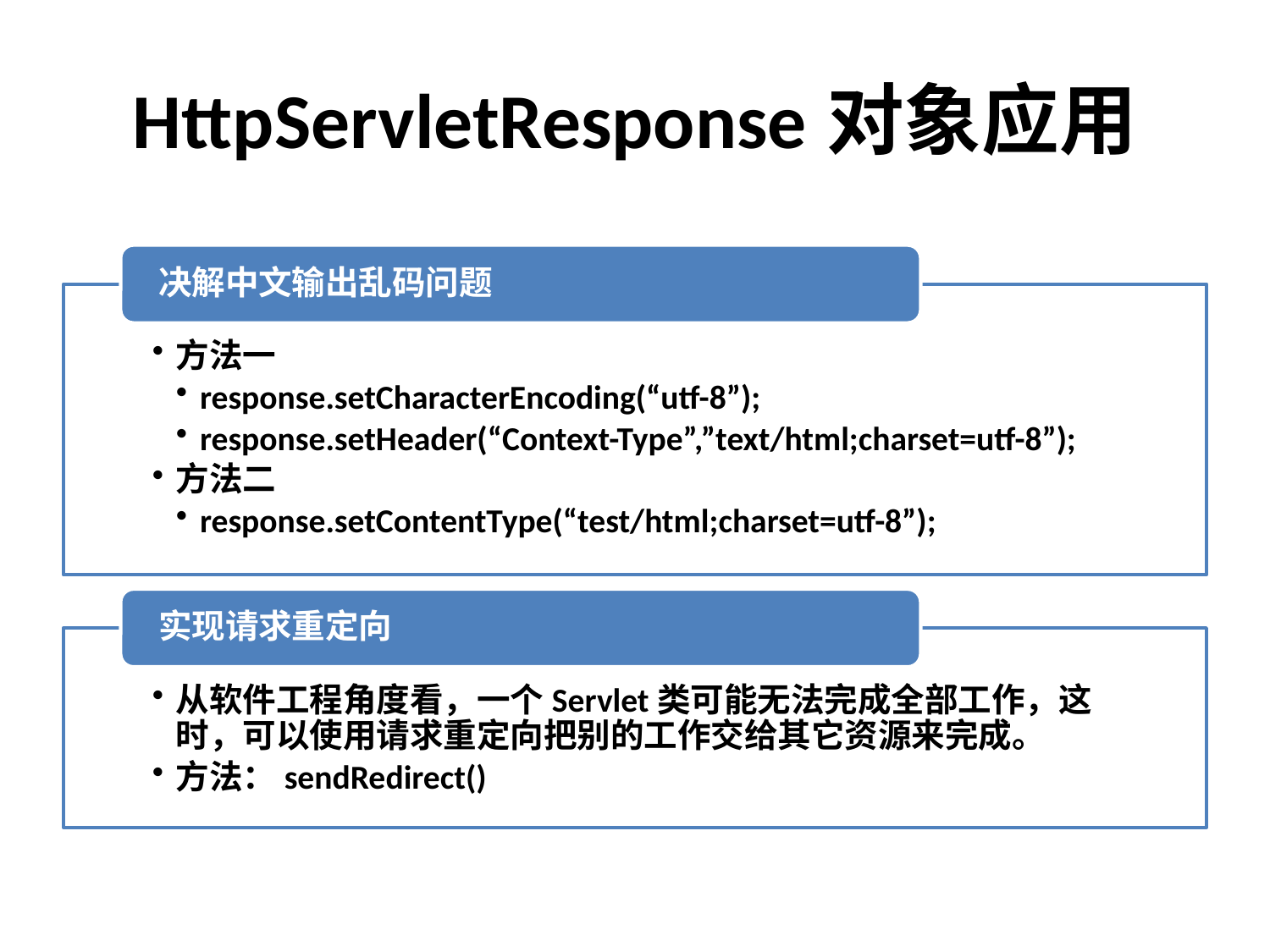

# HttpServletResponse对象应用
方法一
response.setCharacterEncoding(“utf-8”);
response.setHeader(“Context-Type”,”text/html;charset=utf-8”);
方法二
response.setContentType(“test/html;charset=utf-8”);
决解中文输出乱码问题
从软件工程角度看，一个Servlet类可能无法完成全部工作，这时，可以使用请求重定向把别的工作交给其它资源来完成。
方法：sendRedirect()
实现请求重定向